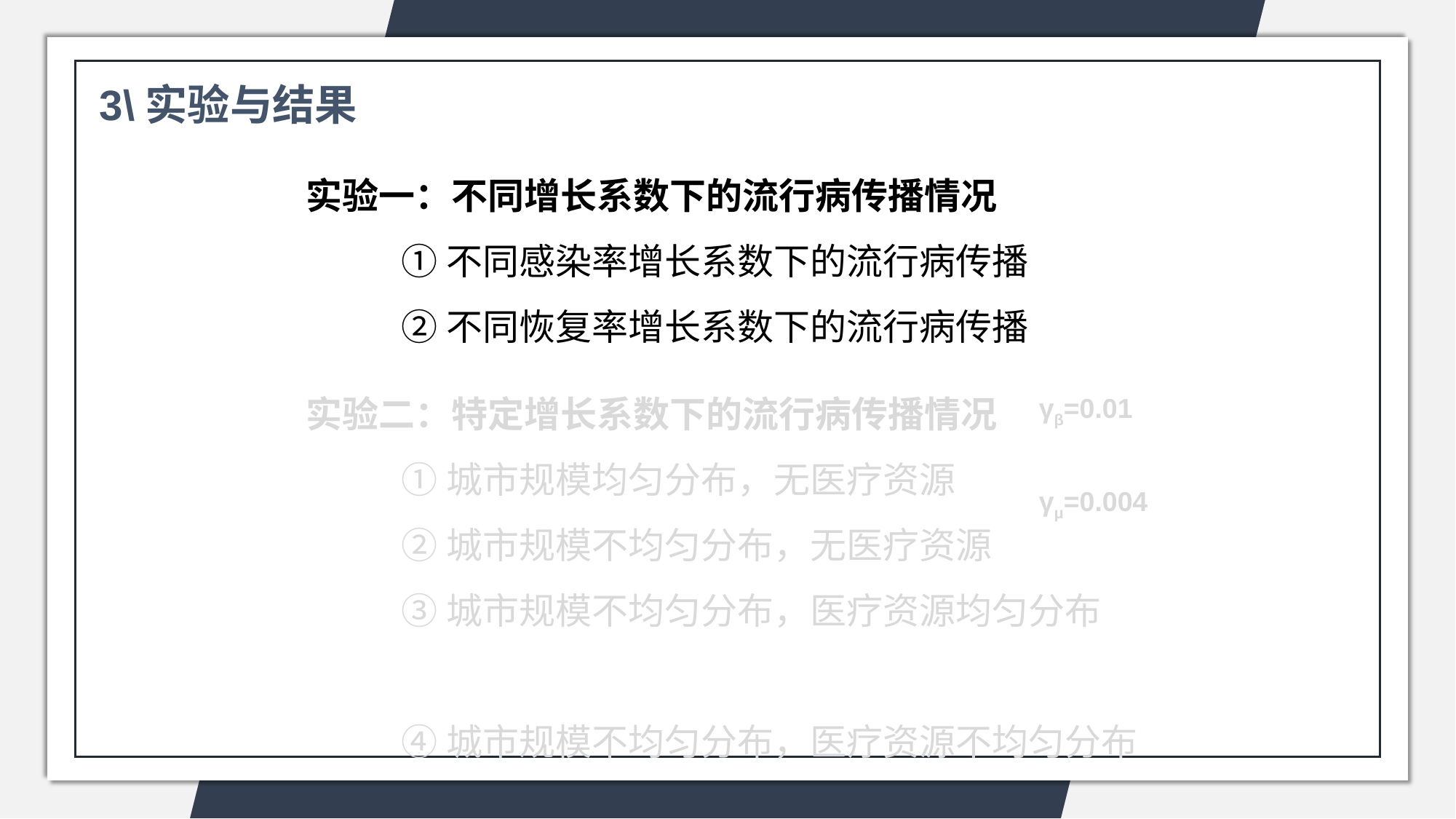

3\实验与结果
实验一：不同增长系数下的流行病传播情况
     ①不同感染率增长系数下的流行病传播
     ②不同恢复率增长系数下的流行病传播
实验二：特定增长系数下的流行病传播情况
     ①城市规模均匀分布，无医疗资源
     ②城市规模不均匀分布，无医疗资源
     ③城市规模不均匀分布，医疗资源均匀分布
     ④城市规模不均匀分布，医疗资源不均匀分布
γβ=0.01
                                                                                                  γμ=0.004